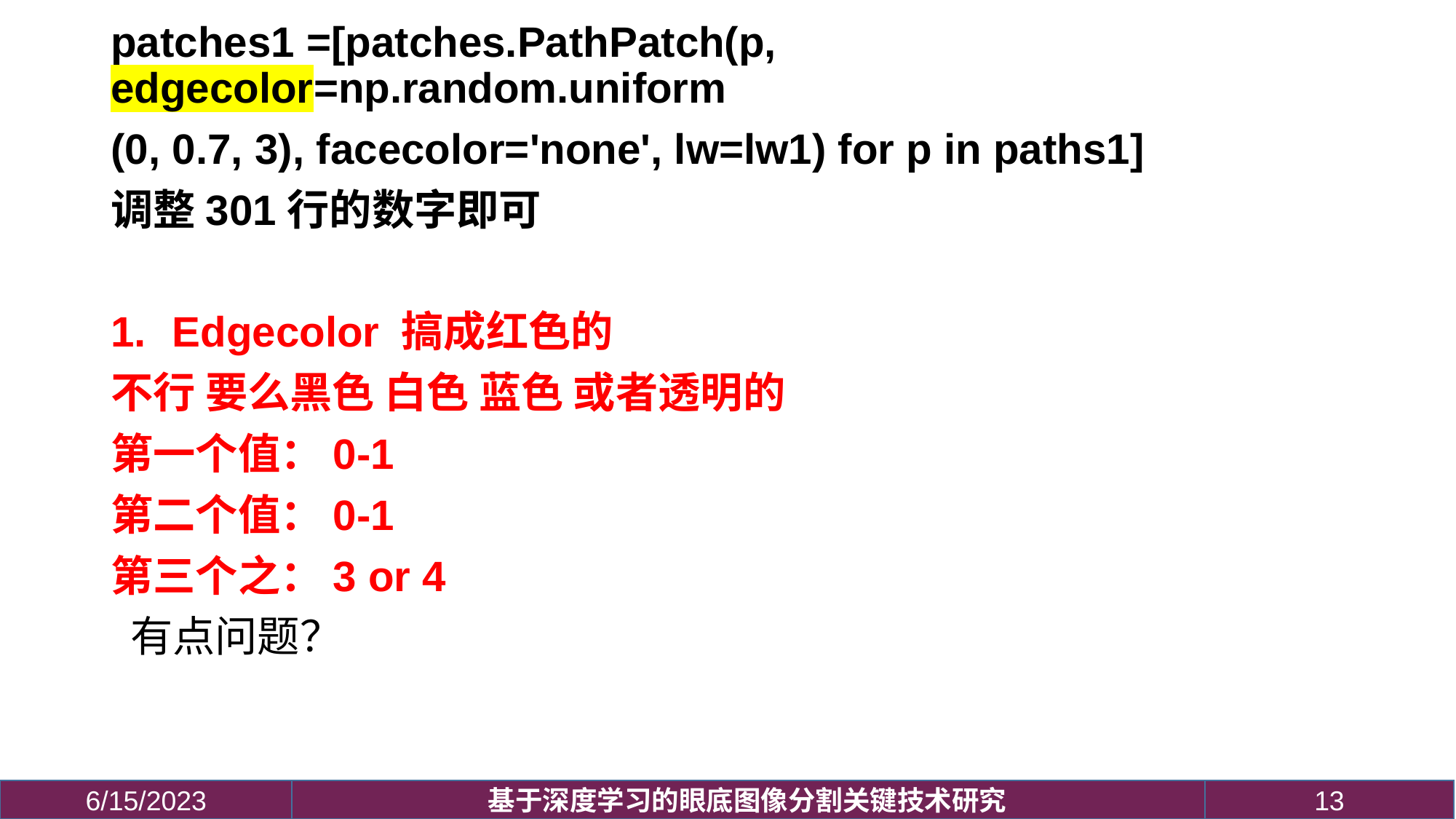

patches1 =[patches.PathPatch(p, edgecolor=np.random.uniform
(0, 0.7, 3), facecolor='none', lw=lw1) for p in paths1]
调整301行的数字即可

Edgecolor 搞成红色的
不行 要么黑色 白色 蓝色 或者透明的
第一个值：0-1
第二个值：0-1
第三个之：3 or 4
 有点问题？